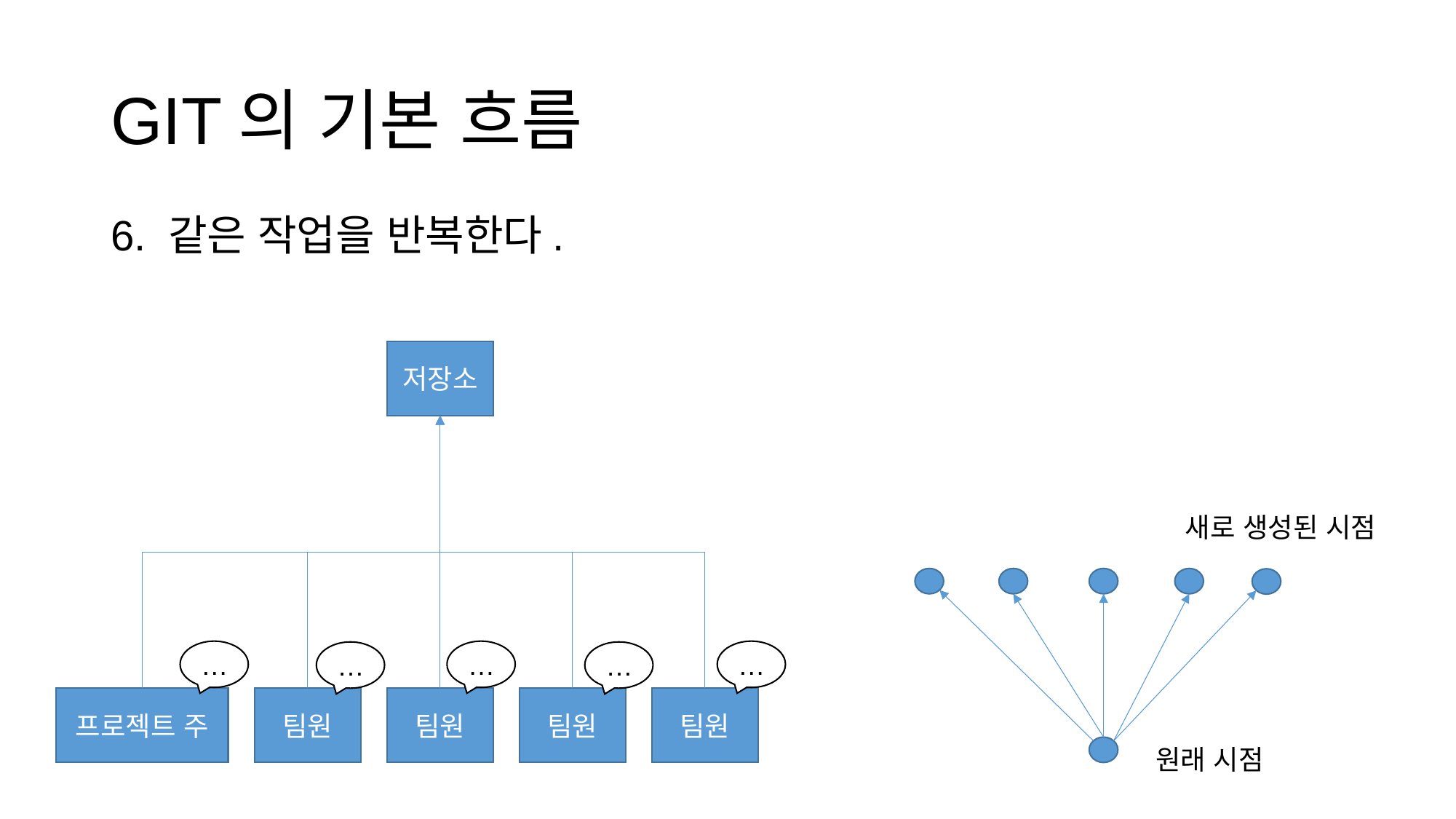

# GIT의 기본 흐름
6. 같은 작업을 반복한다.

출처: http://blog.eairship.kr/129?category=442691 [누구나가 다 이해할 수 있는 프로그래밍 첫걸음]
저장소
새로 생성된 시점

…
…
…
…
…
프로젝트 주
팀원
팀원
팀원
팀원

원래 시점